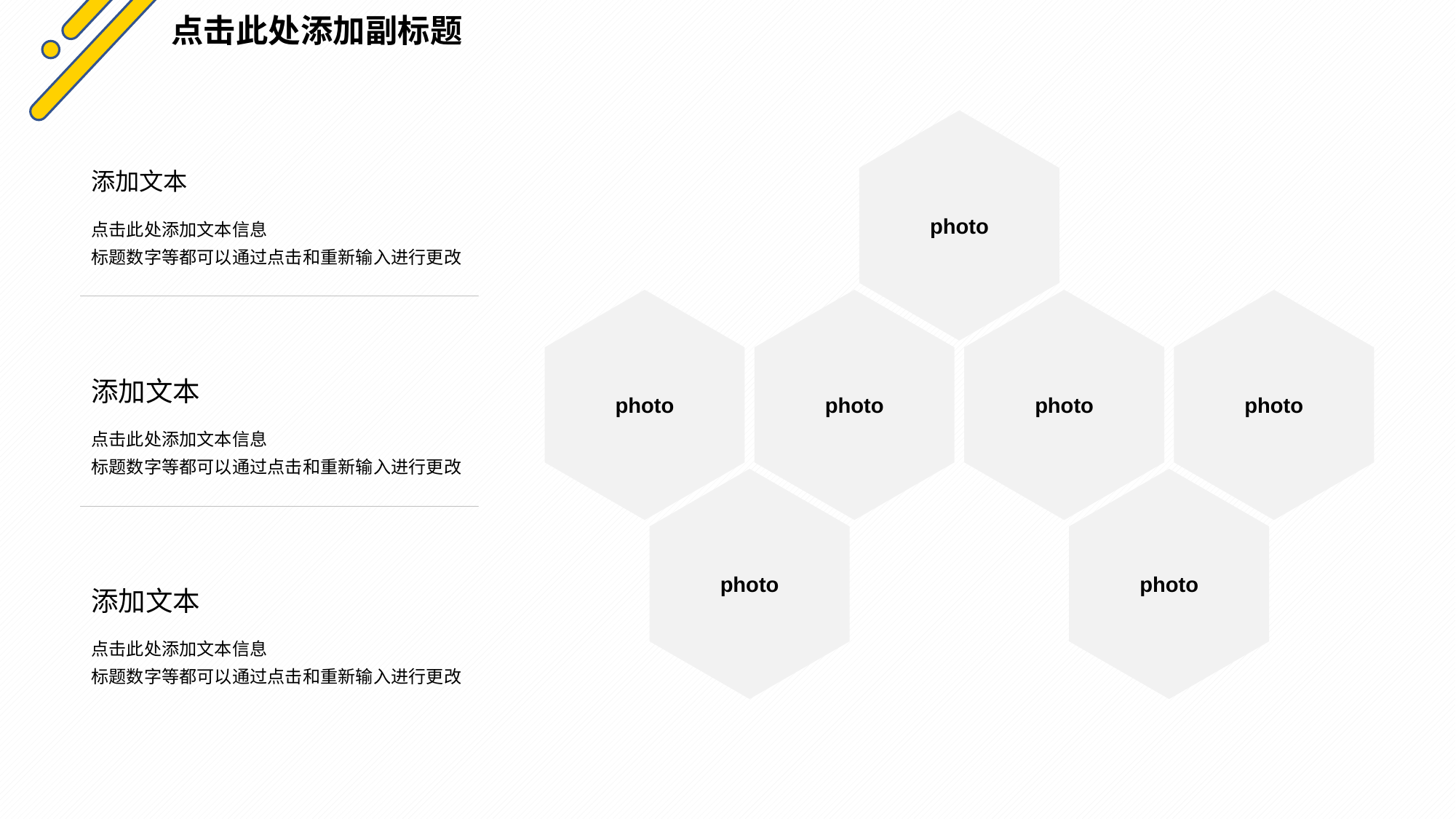

点击此处添加副标题
photo
添加文本
点击此处添加文本信息
标题数字等都可以通过点击和重新输入进行更改

添加文本
点击此处添加文本信息
标题数字等都可以通过点击和重新输入进行更改
添加文本
点击此处添加文本信息
标题数字等都可以通过点击和重新输入进行更改

photo
photo
photo
photo
photo
photo